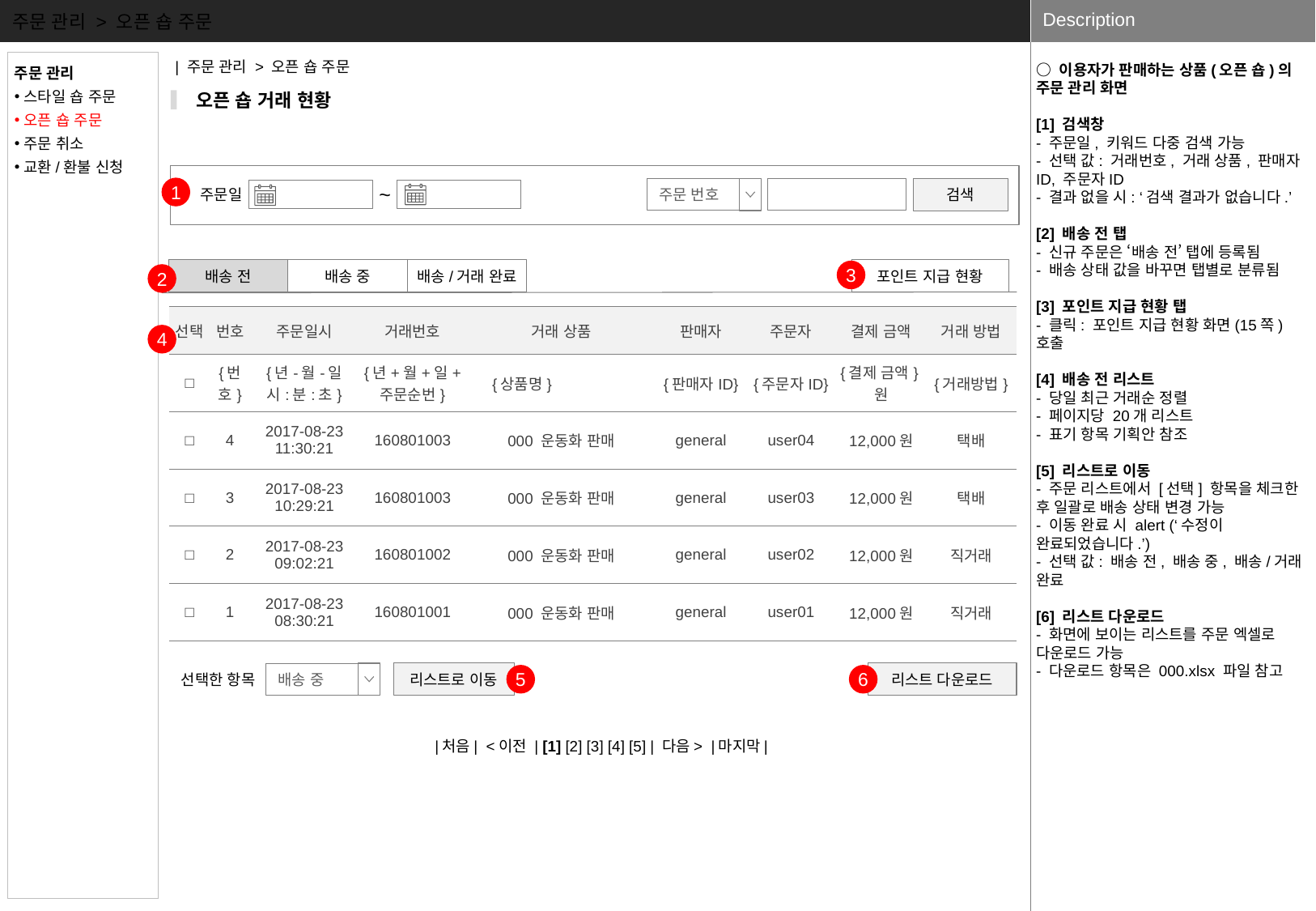

주문 관리 > 오픈 숍 주문

○ 이용자가 판매하는 상품(오픈 숍)의 주문 관리 화면

[1] 검색창
- 주문일, 키워드 다중 검색 가능
- 선택 값: 거래번호, 거래 상품, 판매자ID, 주문자ID
- 결과 없을 시: ‘검색 결과가 없습니다.’

[2] 배송 전 탭
- 신규 주문은 ‘배송 전’ 탭에 등록됨
- 배송 상태 값을 바꾸면 탭별로 분류됨

[3] 포인트 지급 현황 탭
- 클릭: 포인트 지급 현황 화면(15쪽) 호출

[4] 배송 전 리스트
- 당일 최근 거래순 정렬
- 페이지당 20개 리스트
- 표기 항목 기획안 참조

[5] 리스트로 이동
- 주문 리스트에서 [선택] 항목을 체크한 후 일괄로 배송 상태 변경 가능
- 이동 완료 시 alert (‘수정이 완료되었습니다.’)
- 선택 값: 배송 전, 배송 중, 배송/거래 완료

[6] 리스트 다운로드
- 화면에 보이는 리스트를 주문 엑셀로 다운로드 가능
- 다운로드 항목은 000.xlsx 파일 참고

| 주문 관리 > 오픈 숍 주문
주문 관리
스타일 숍 주문
오픈 숍 주문
주문 취소
교환/환불 신청
오픈 숍 거래 현황

~
1
검색
주문 번호

주문일

배송 전
배송 중
배송/거래 완료
포인트 지급 현황
3
2
| 선택 | 번호 | 주문일시 | 거래번호 | 거래 상품 | 판매자 | 주문자 | 결제 금액 | 거래 방법 |
| --- | --- | --- | --- | --- | --- | --- | --- | --- |
| □ | {번호} | {년-월-일 시:분:초} | {년+월+일+ 주문순번} | {상품명} | {판매자ID} | {주문자ID} | {결제 금액}원 | {거래방법} |
| □ | 4 | 2017-08-23 11:30:21 | 160801003 | 000 운동화 판매 | general | user04 | 12,000원 | 택배 |
| □ | 3 | 2017-08-23 10:29:21 | 160801003 | 000 운동화 판매 | general | user03 | 12,000원 | 택배 |
| □ | 2 | 2017-08-23 09:02:21 | 160801002 | 000 운동화 판매 | general | user02 | 12,000원 | 직거래 |
| □ | 1 | 2017-08-23 08:30:21 | 160801001 | 000 운동화 판매 | general | user01 | 12,000원 | 직거래 |
4
리스트로 이동
리스트 다운로드
배송 중

선택한 항목
5
6
|처음|  <이전 | [1] [2] [3] [4] [5] | 다음>  |마지막|